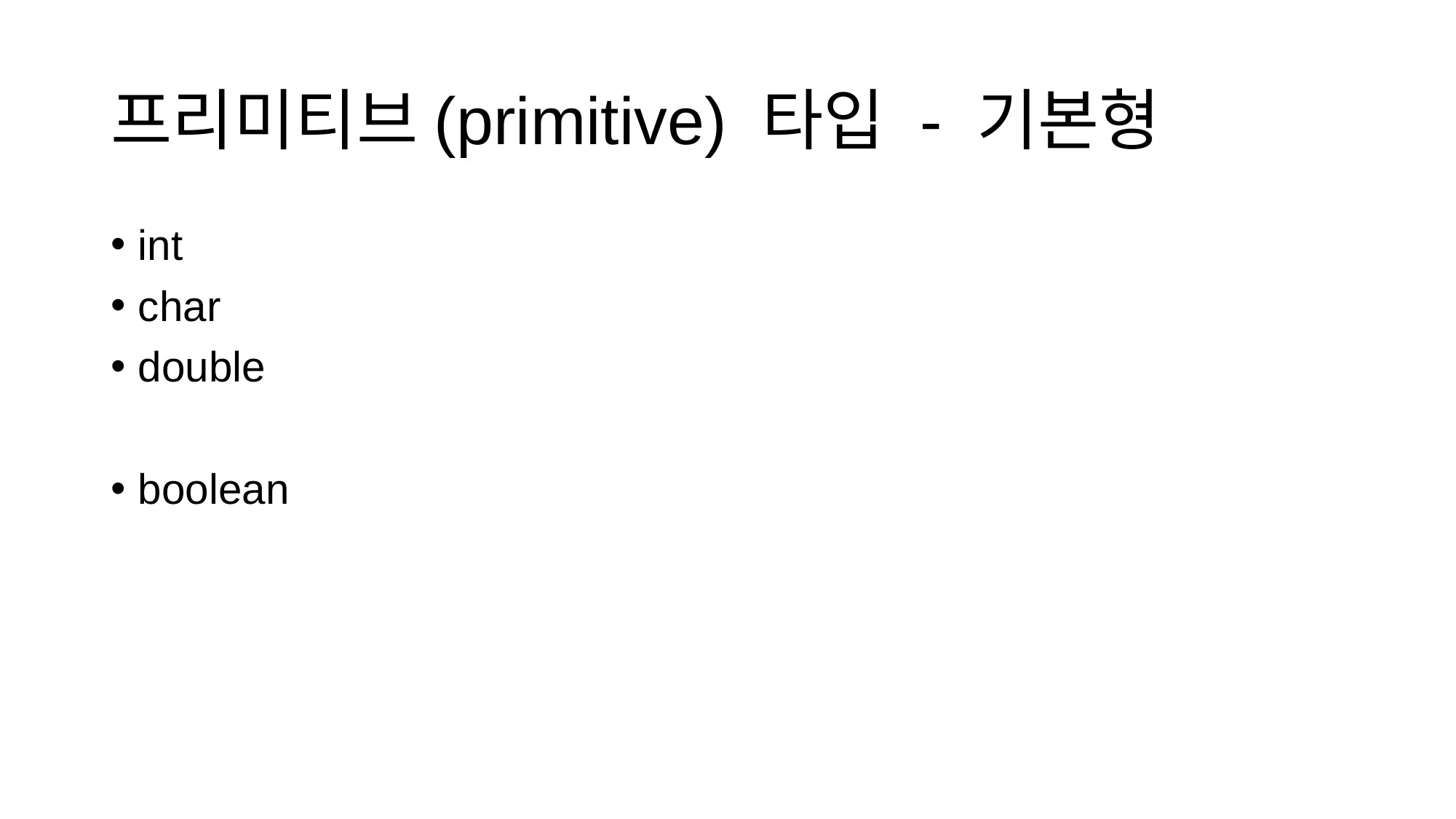

# 프리미티브(primitive) 타입 - 기본형
int
char
double

boolean